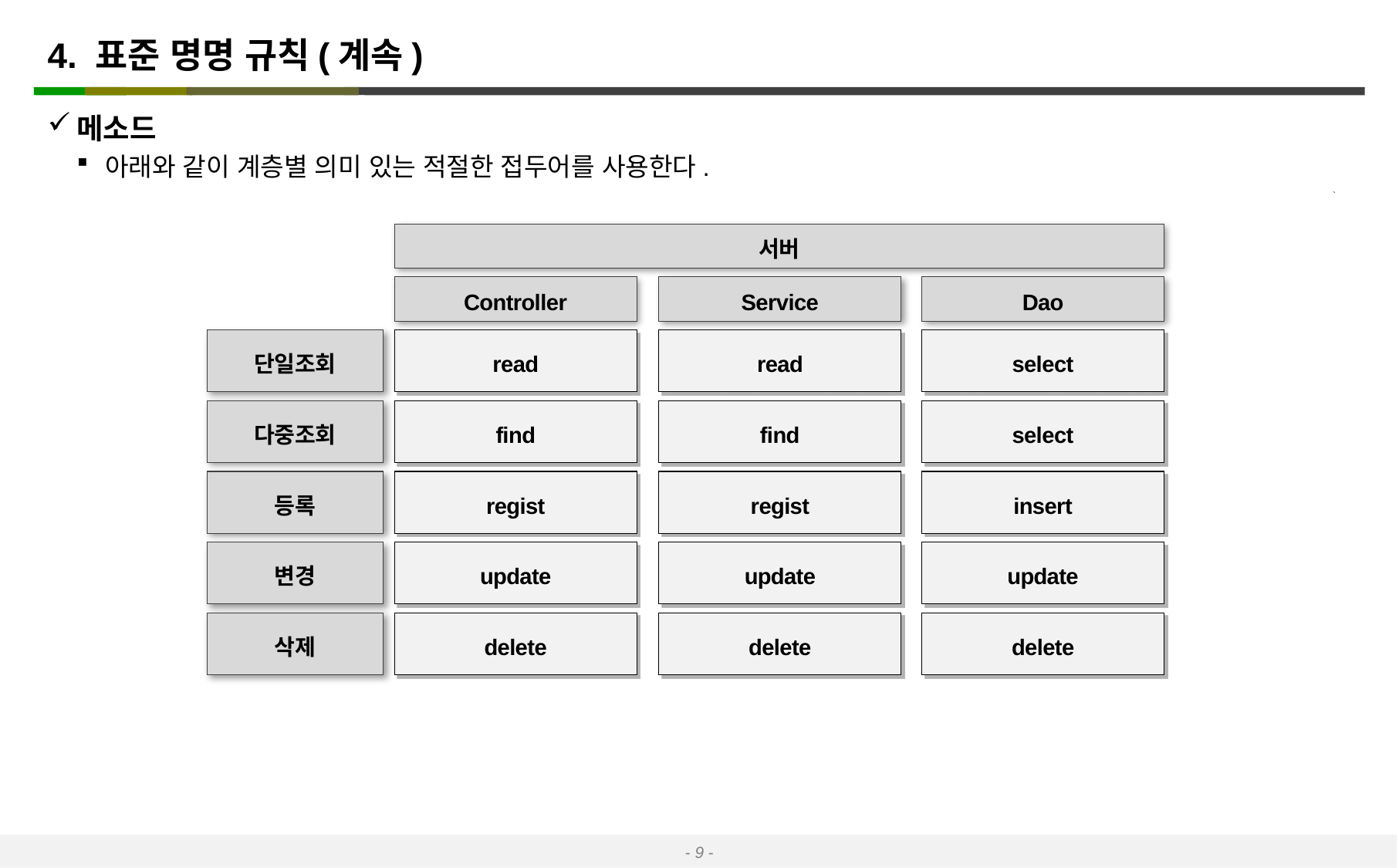

# 4. 표준 명명 규칙(계속)
메소드
아래와 같이 계층별 의미 있는 적절한 접두어를 사용한다.
서버
Service
Dao
Controller
단일조회
read
read
select
find
다중조회
find
select
등록
regist
regist
insert
변경
update
update
update
삭제
delete
delete
delete